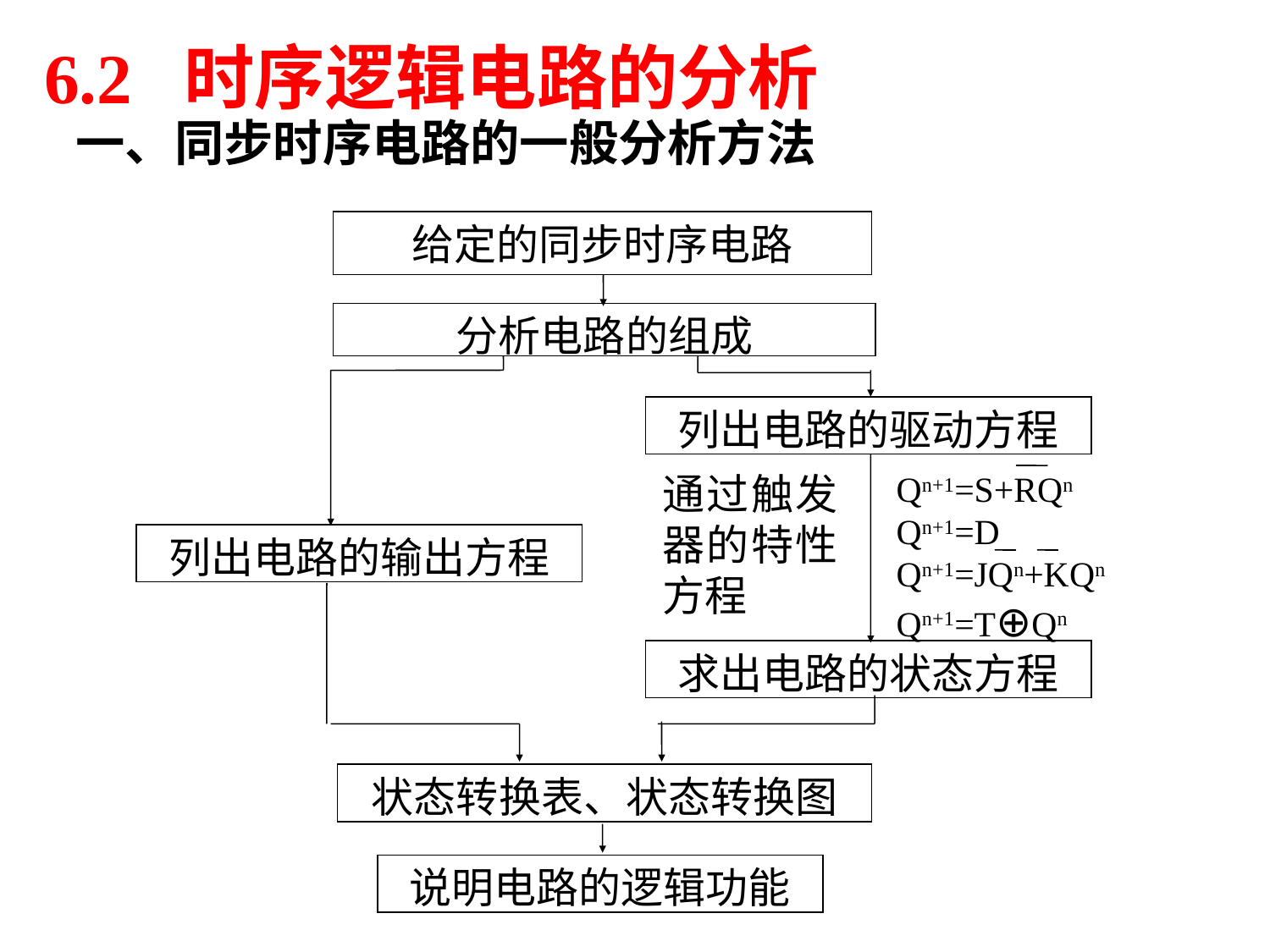

6.2  时序逻辑电路的分析
一、同步时序电路的一般分析方法
给定的同步时序电路

分析电路的组成

列出电路的驱动方程

通过触发器的特性方程
Qn+1=S+RQn
Qn+1=D
Qn+1=JQn+KQn
Qn+1=T⊕Qn

列出电路的输出方程

求出电路的状态方程
状态转换表、状态转换图

说明电路的逻辑功能